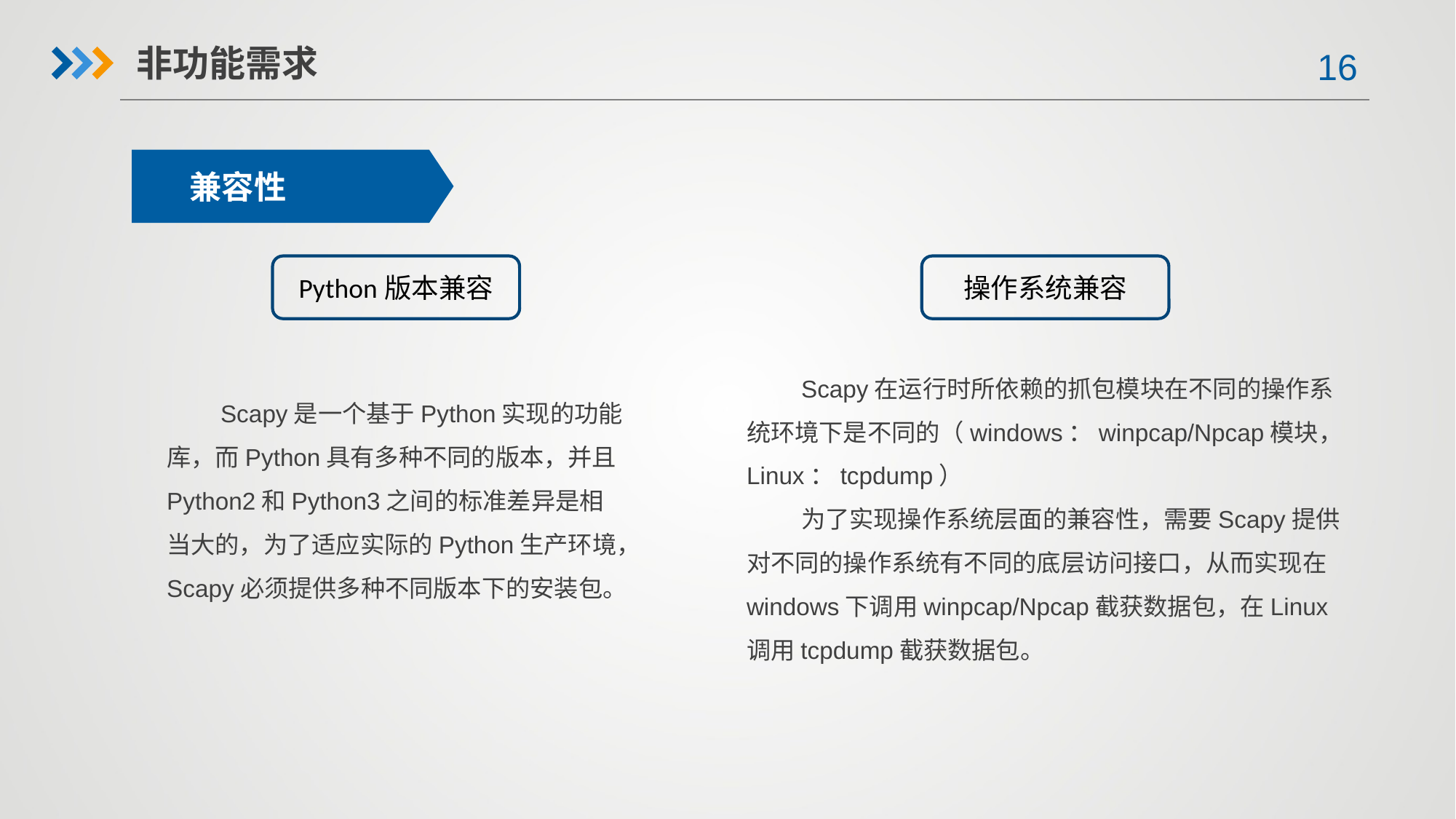

非功能需求

兼容性
Python版本兼容
操作系统兼容
Scapy在运行时所依赖的抓包模块在不同的操作系统环境下是不同的（windows：winpcap/Npcap模块，Linux：tcpdump）
为了实现操作系统层面的兼容性，需要Scapy提供对不同的操作系统有不同的底层访问接口，从而实现在windows下调用winpcap/Npcap截获数据包，在Linux调用tcpdump截获数据包。
        Scapy是一个基于Python实现的功能库，而Python具有多种不同的版本，并且Python2和Python3之间的标准差异是相当大的，为了适应实际的Python生产环境，Scapy必须提供多种不同版本下的安装包。